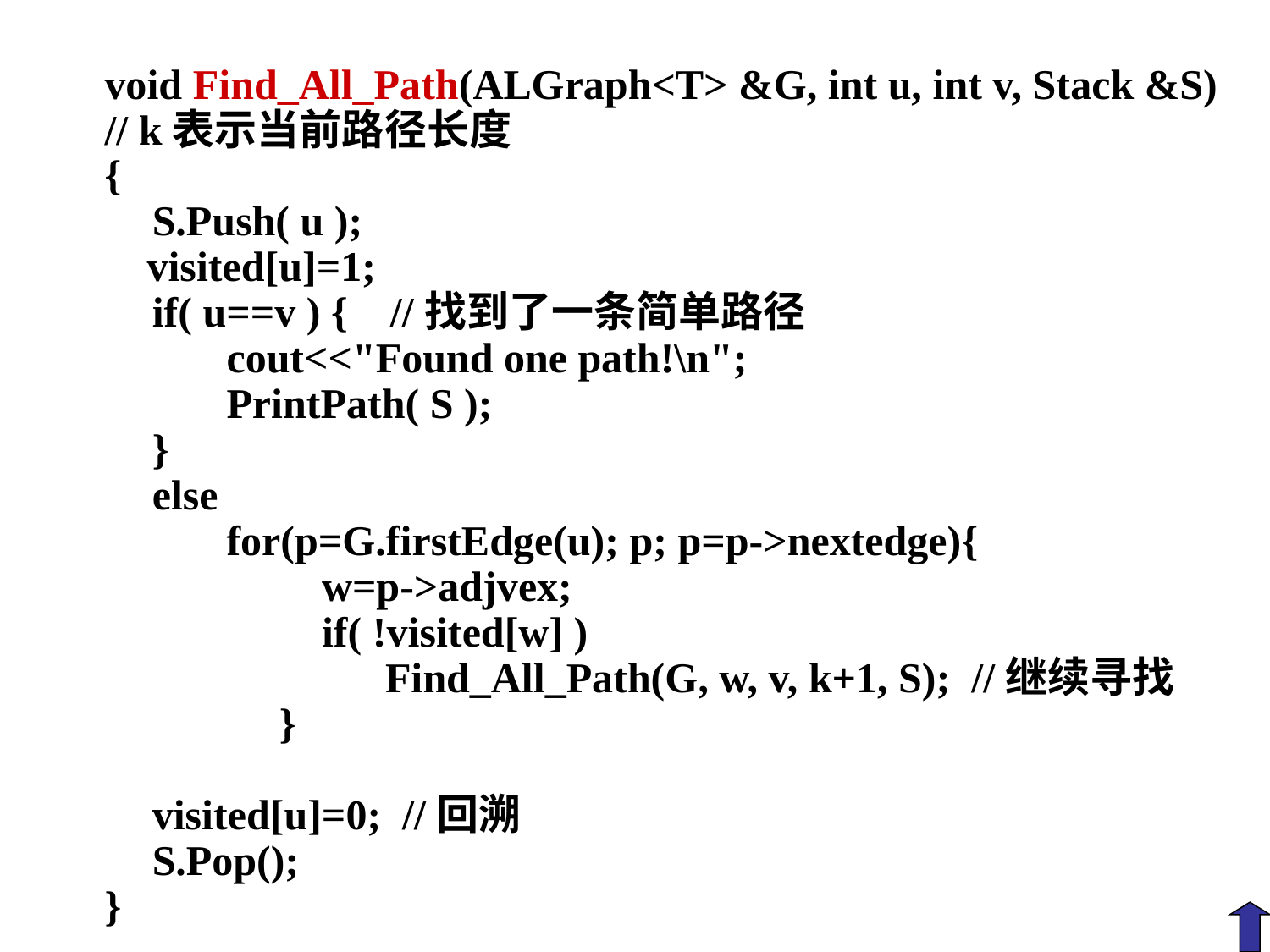

void Find_All_Path(ALGraph<T> &G, int u, int v, Stack &S)
// k表示当前路径长度
{
	S.Push( u );
    visited[u]=1;
	if( u==v ) {    //找到了一条简单路径
 	       cout<<"Found one path!\n";
	       PrintPath( S );
	}
	else
	       for(p=G.firstEdge(u); p; p=p->nextedge){
		    w=p->adjvex;
		    if( !visited[w] )
		          Find_All_Path(G, w, v, k+1, S);  //继续寻找
		}

	visited[u]=0;  //回溯
	S.Pop();
}